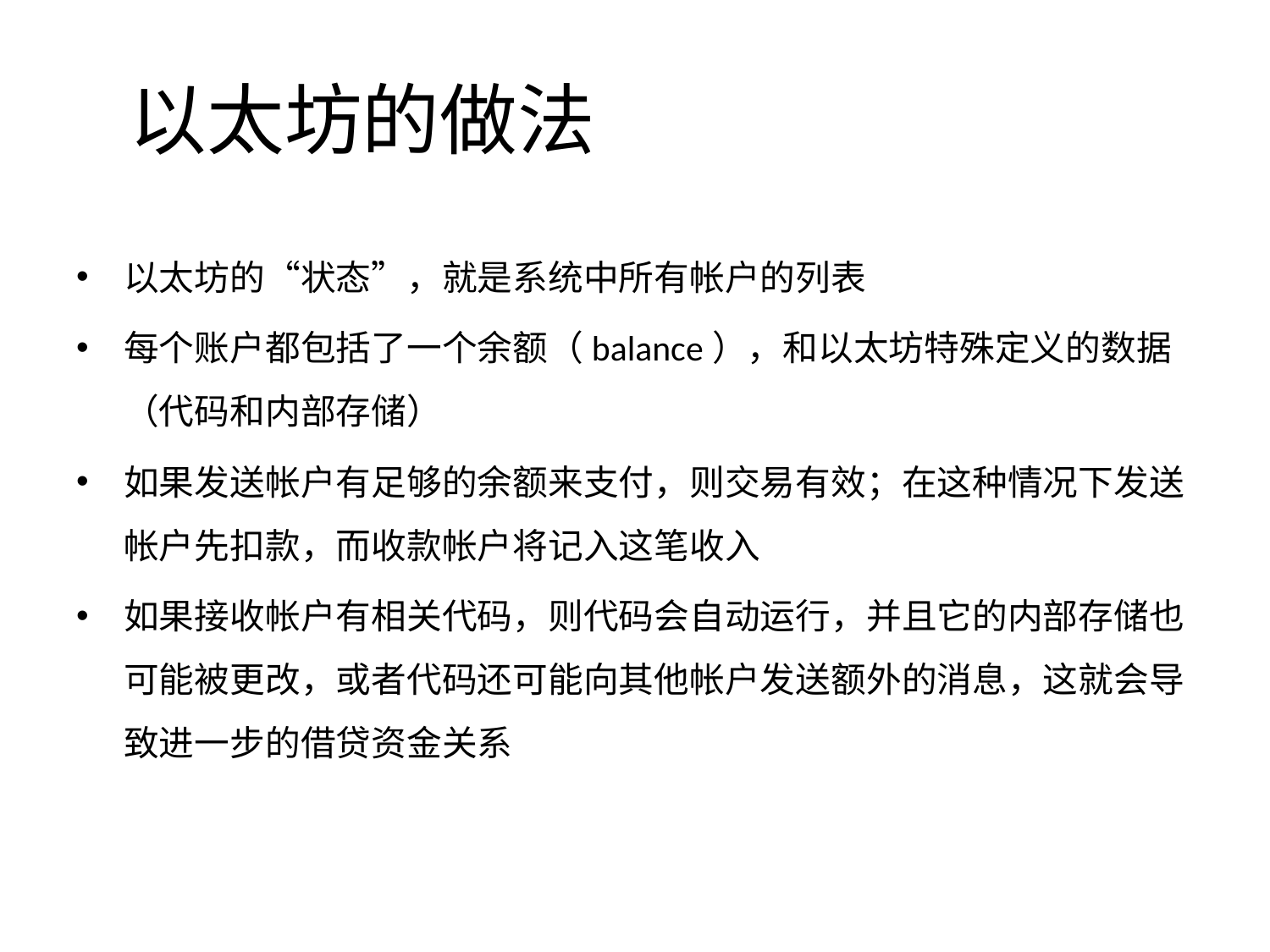

# 以太坊的做法
以太坊的“状态”，就是系统中所有帐户的列表
每个账户都包括了一个余额（balance），和以太坊特殊定义的数据（代码和内部存储）
如果发送帐户有足够的余额来支付，则交易有效；在这种情况下发送帐户先扣款，而收款帐户将记入这笔收入
如果接收帐户有相关代码，则代码会自动运行，并且它的内部存储也可能被更改，或者代码还可能向其他帐户发送额外的消息，这就会导致进一步的借贷资金关系